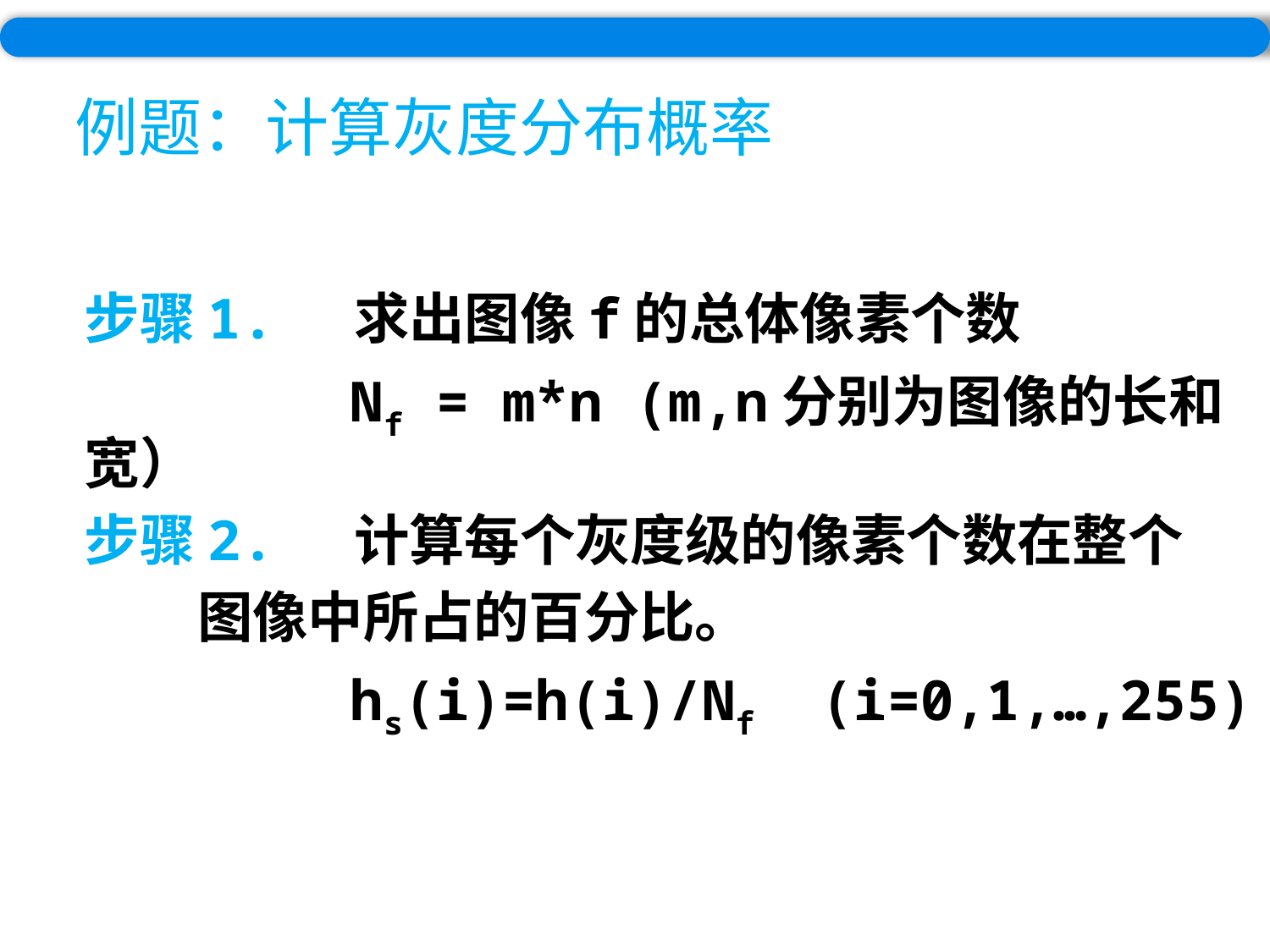

例题：计算灰度分布概率

步骤1.  求出图像f的总体像素个数
        Nf = m*n (m,n分别为图像的长和宽）
步骤2.  计算每个灰度级的像素个数在整个
        图像中所占的百分比。
        hs(i)=h(i)/Nf  (i=0,1,…,255)